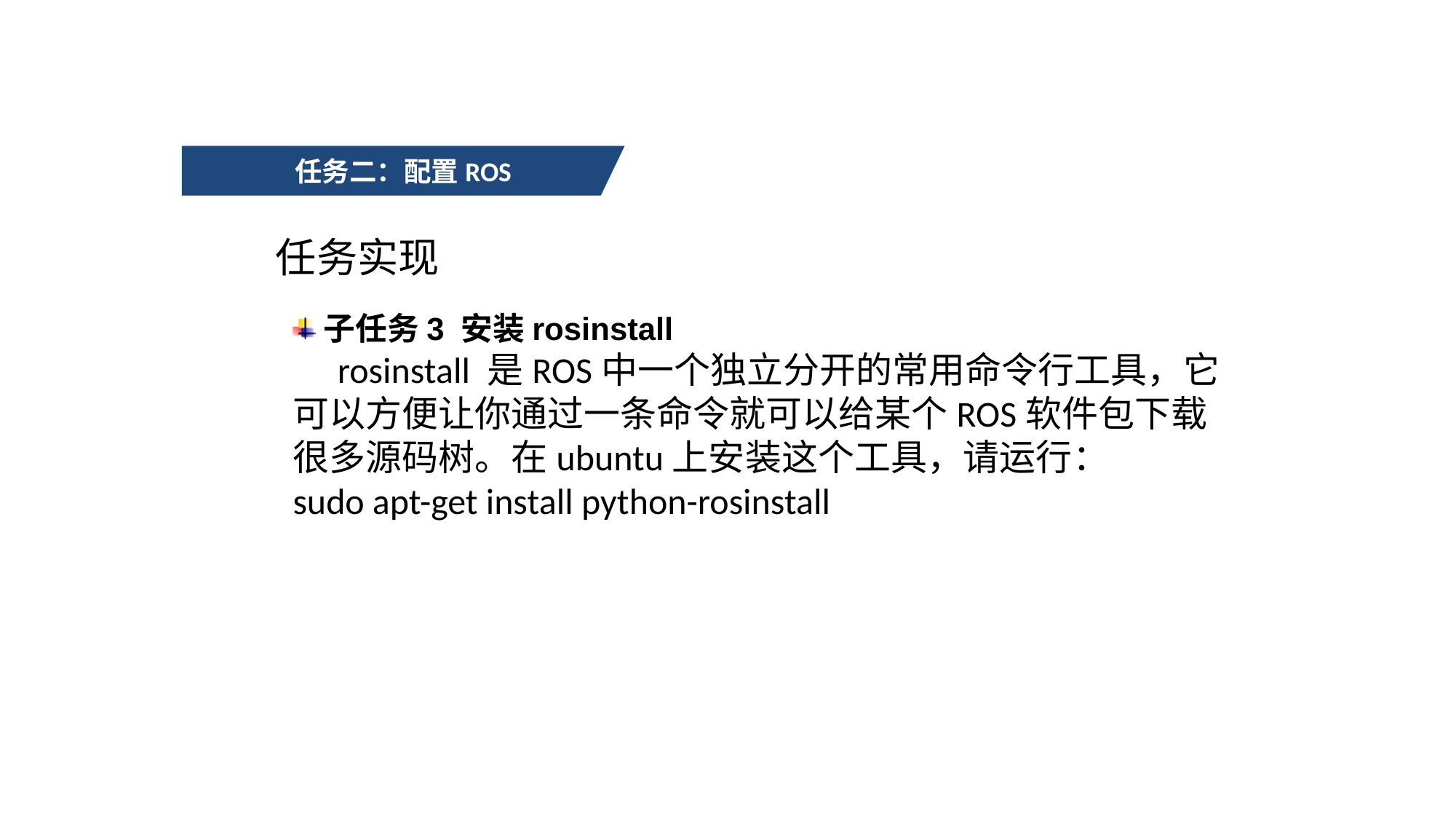

任务二：配置ROS
任务实现
子任务3 安装rosinstall
     rosinstall 是ROS中一个独立分开的常用命令行工具，它可以方便让你通过一条命令就可以给某个ROS软件包下载很多源码树。在ubuntu上安装这个工具，请运行：
sudo apt-get install python-rosinstall